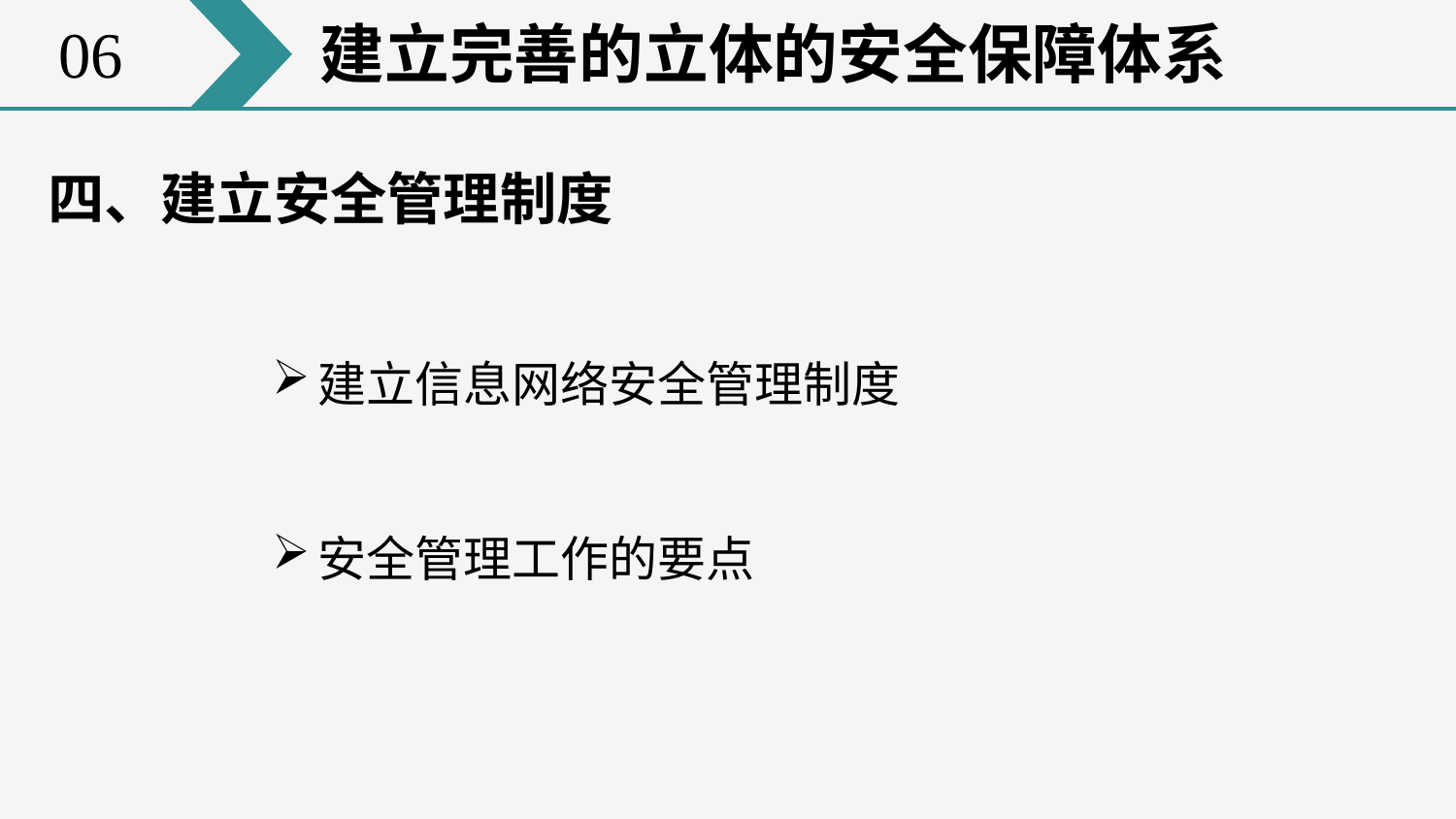

06
建立完善的立体的安全保障体系
四、建立安全管理制度
建立信息网络安全管理制度

安全管理工作的要点